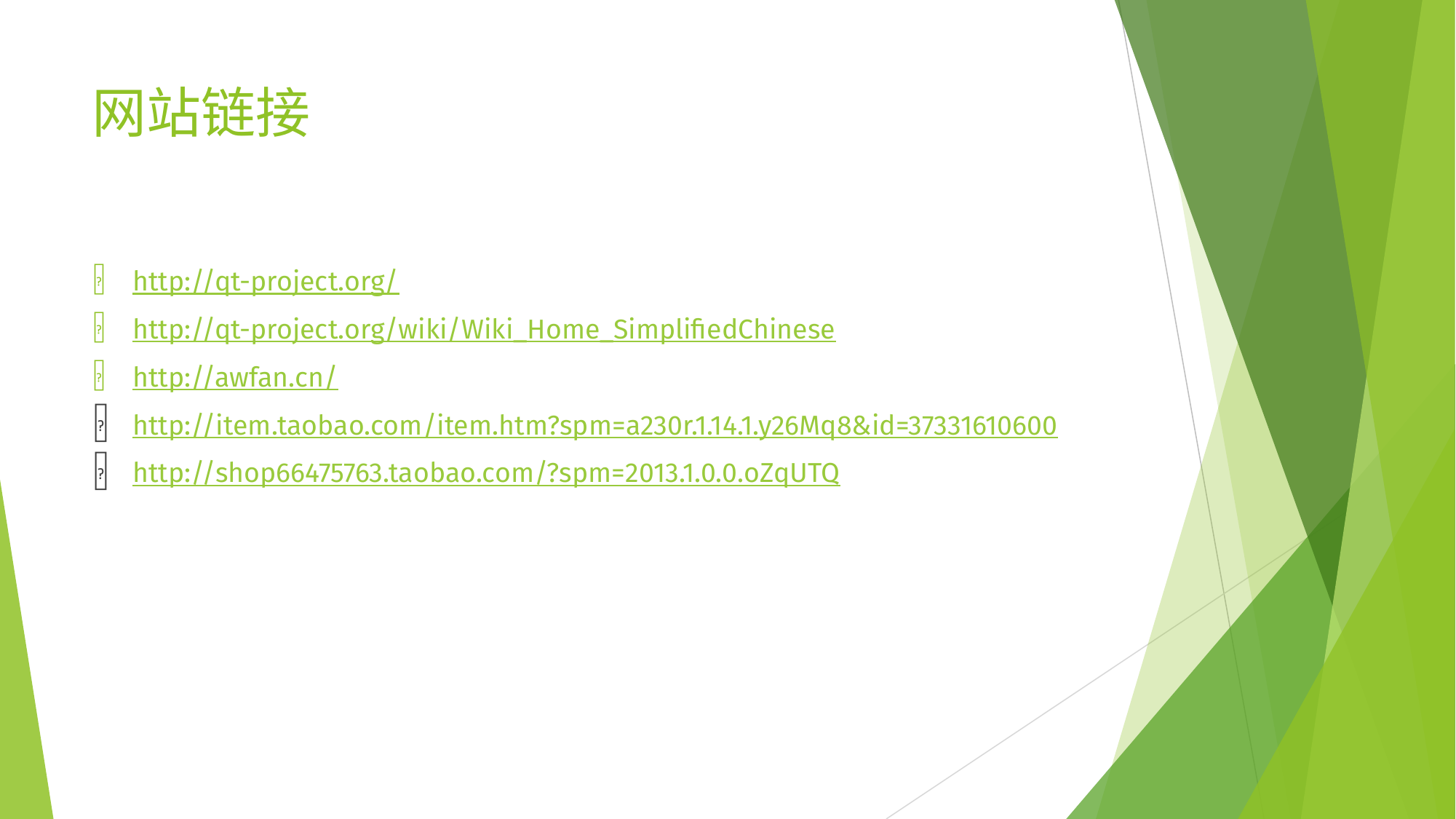

# 网站链接
http://qt-project.org/
http://qt-project.org/wiki/Wiki_Home_SimplifiedChinese
http://awfan.cn/
http://item.taobao.com/item.htm?spm=a230r.1.14.1.y26Mq8&id=37331610600
http://shop66475763.taobao.com/?spm=2013.1.0.0.oZqUTQ